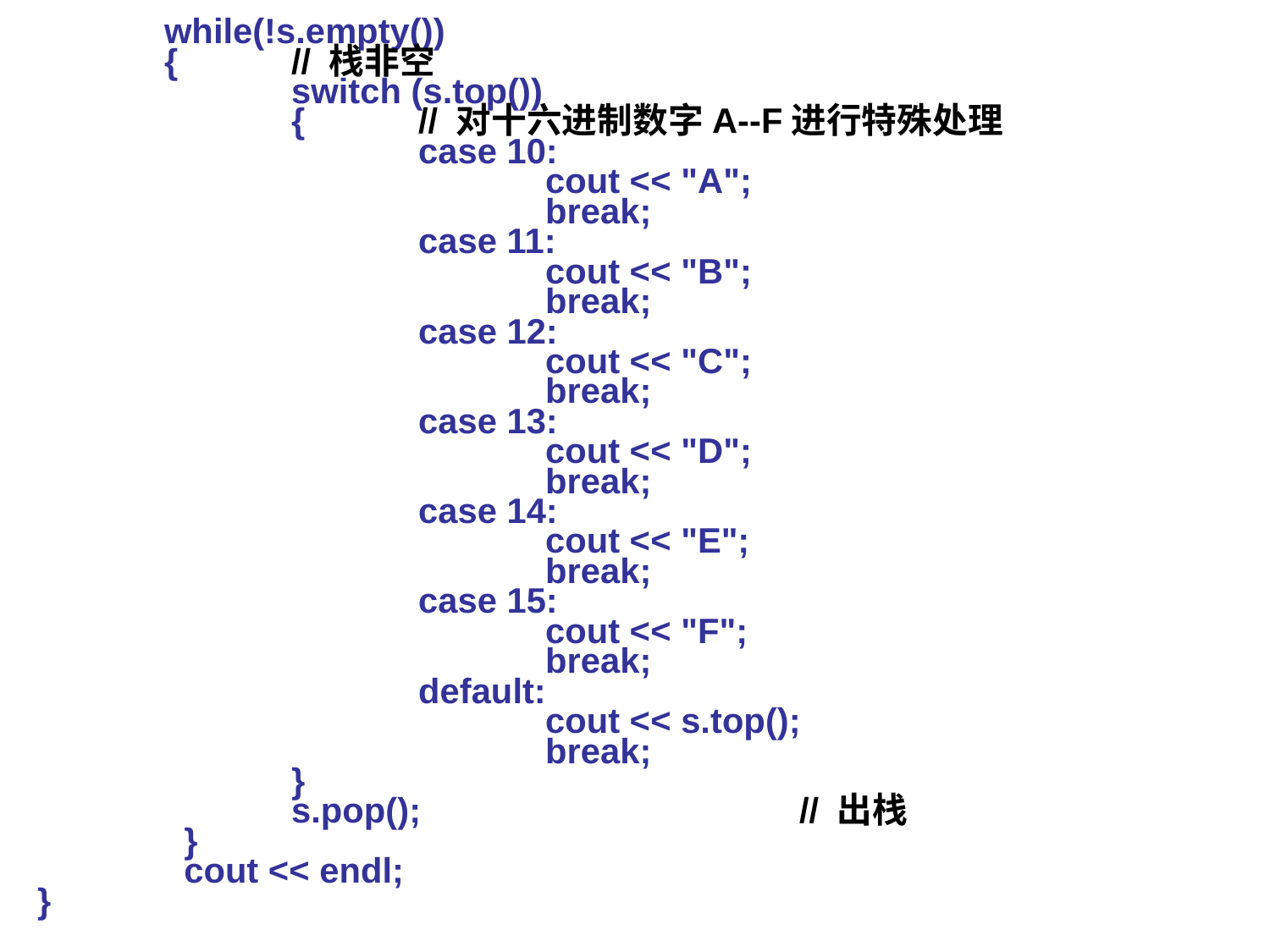

while(!s.empty())
	{	// 栈非空
		switch (s.top())
		{	// 对十六进制数字A--F进行特殊处理
			case 10:
				cout << "A";
				break;
			case 11:
				cout << "B";
				break;
			case 12:
				cout << "C";
				break;
			case 13:
				cout << "D";
				break;
			case 14:
				cout << "E";
				break;
			case 15:
				cout << "F";
				break;
			default:
				cout << s.top();
				break;
		}
		s.pop();			// 出栈
	  }
	  cout << endl;
}